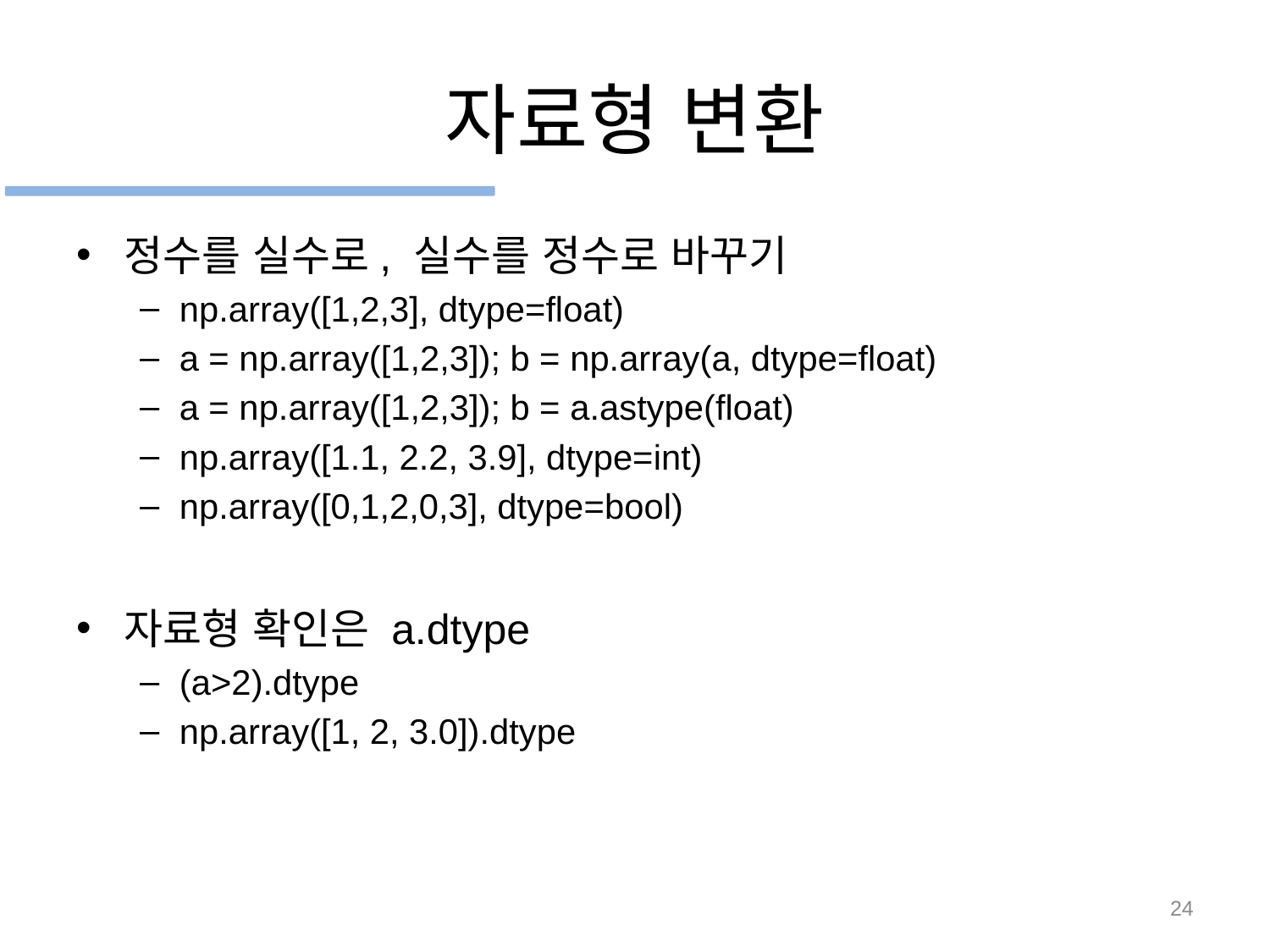

# 자료형 변환

정수를 실수로, 실수를 정수로 바꾸기
np.array([1,2,3], dtype=float)
a = np.array([1,2,3]); b = np.array(a, dtype=float)
a = np.array([1,2,3]); b = a.astype(float)
np.array([1.1, 2.2, 3.9], dtype=int)
np.array([0,1,2,0,3], dtype=bool)

자료형 확인은 a.dtype
(a>2).dtype
np.array([1, 2, 3.0]).dtype
24